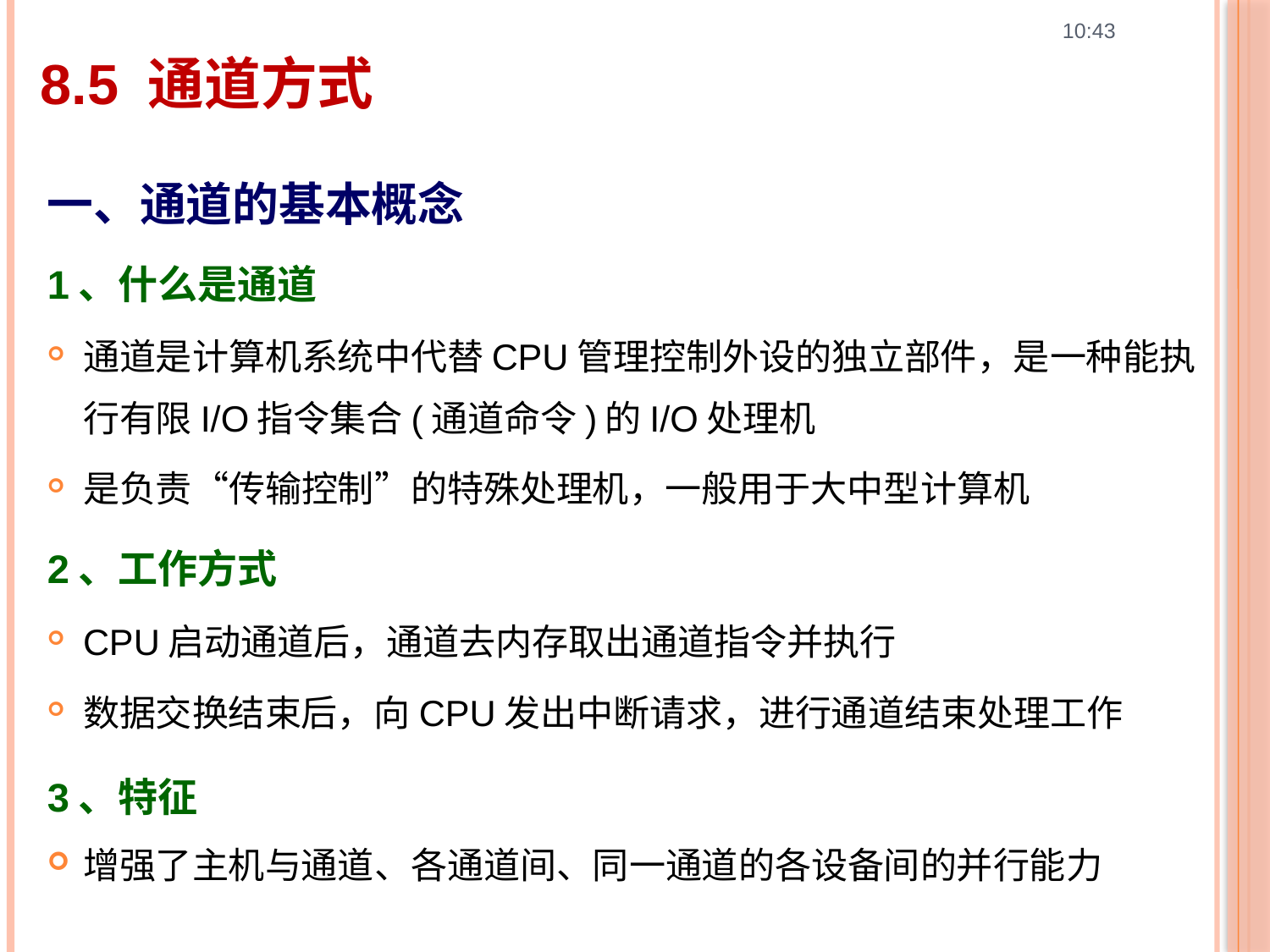

10:43
# 8.5 通道方式
一、通道的基本概念
1、什么是通道
通道是计算机系统中代替CPU管理控制外设的独立部件，是一种能执行有限I/O指令集合(通道命令)的I/O处理机
是负责“传输控制”的特殊处理机，一般用于大中型计算机
2、工作方式
CPU启动通道后，通道去内存取出通道指令并执行
数据交换结束后，向CPU发出中断请求，进行通道结束处理工作
3、特征
增强了主机与通道、各通道间、同一通道的各设备间的并行能力